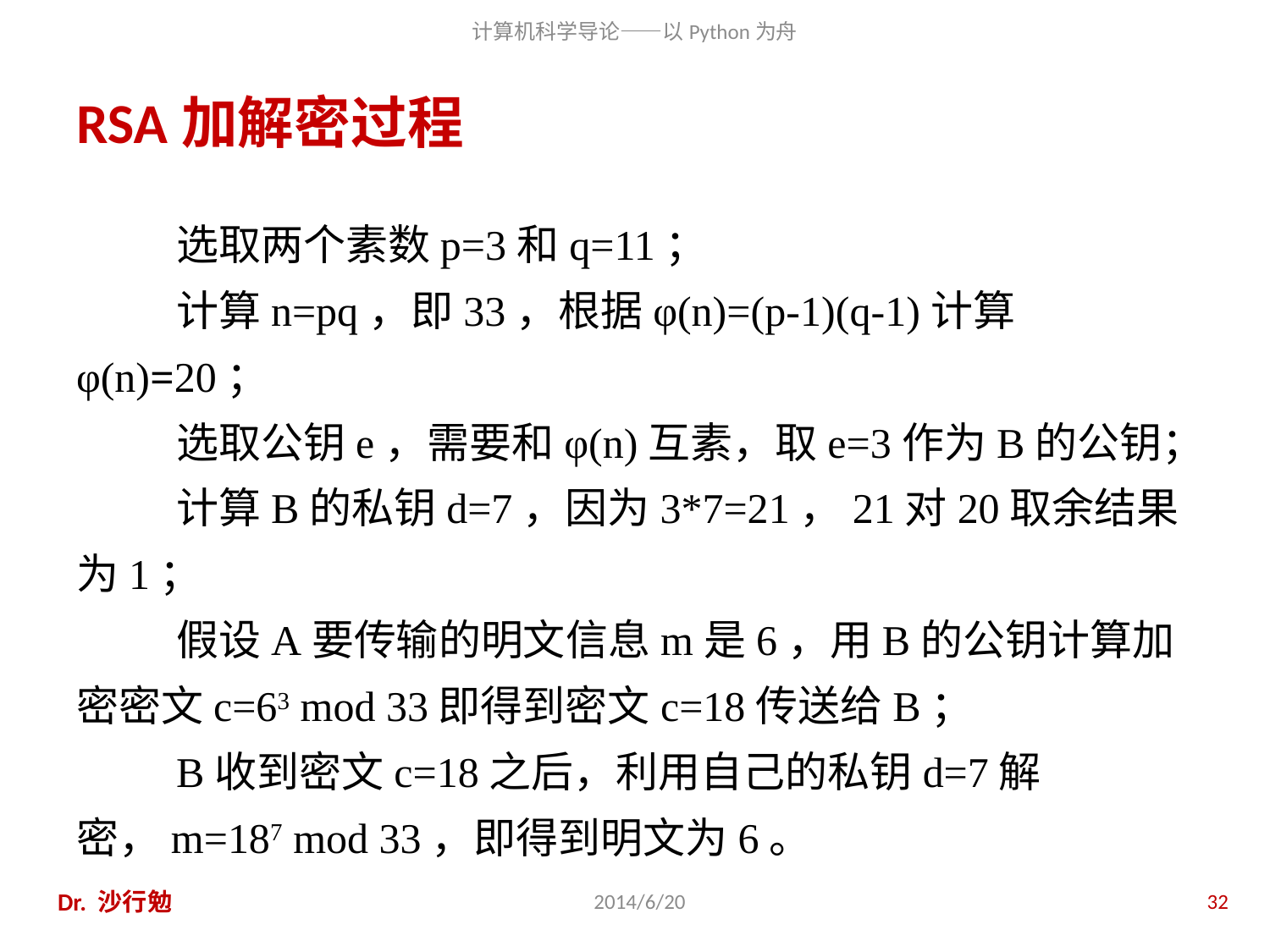

# RSA加解密过程
选取两个素数p=3和q=11；
计算n=pq，即33，根据φ(n)=(p-1)(q-1)计算φ(n)=20；
选取公钥e，需要和φ(n)互素，取e=3作为B的公钥；
计算B的私钥d=7，因为3*7=21，21对20取余结果为1；
假设A要传输的明文信息m是6，用B的公钥计算加密密文c=63 mod 33即得到密文c=18传送给B；
B收到密文c=18之后，利用自己的私钥d=7解密，m=187 mod 33，即得到明文为6。

Dr. 沙行勉
2014/6/20
32